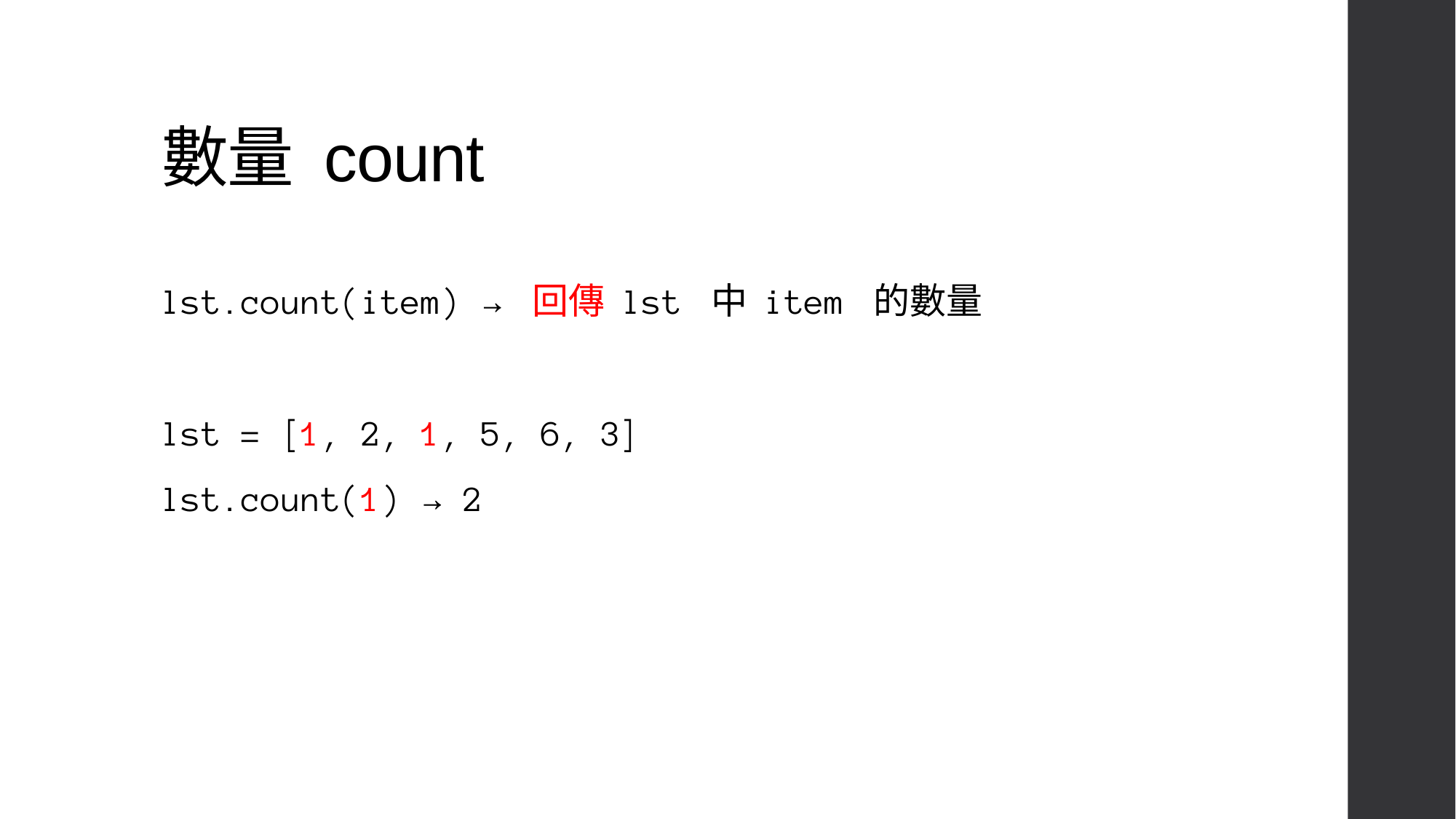

# 數量 count

lst.count(item) → 回傳 lst 中 item 的數量

lst = [1, 2, 1, 5, 6, 3]
lst.count(1) → 2